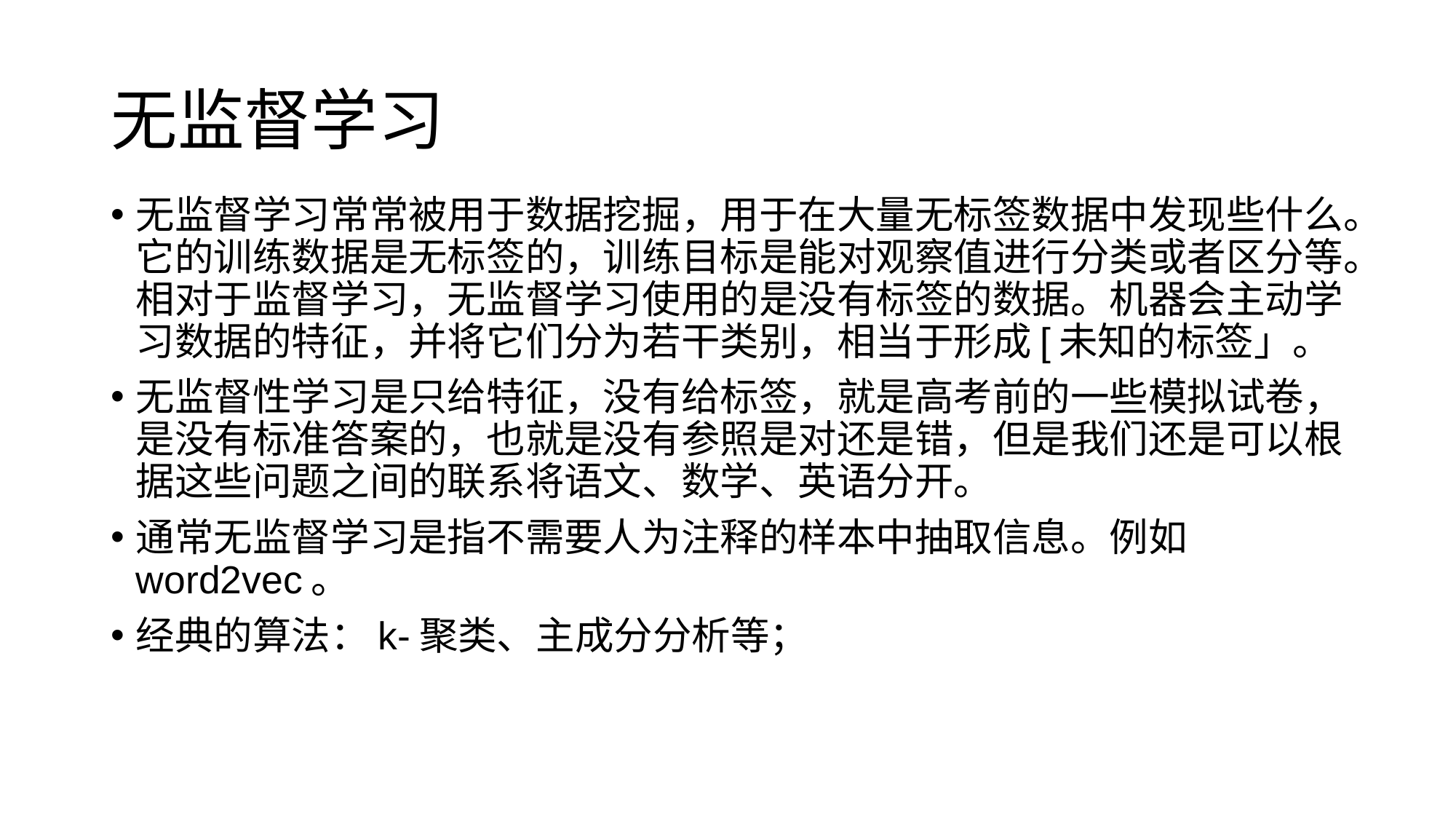

# 无监督学习
无监督学习常常被用于数据挖掘，用于在大量无标签数据中发现些什么。它的训练数据是无标签的，训练目标是能对观察值进行分类或者区分等。相对于监督学习，无监督学习使用的是没有标签的数据。机器会主动学习数据的特征，并将它们分为若干类别，相当于形成[未知的标签」。
无监督性学习是只给特征，没有给标签，就是高考前的一些模拟试卷，是没有标准答案的，也就是没有参照是对还是错，但是我们还是可以根据这些问题之间的联系将语文、数学、英语分开。
通常无监督学习是指不需要人为注释的样本中抽取信息。例如word2vec。
经典的算法：k-聚类、主成分分析等；